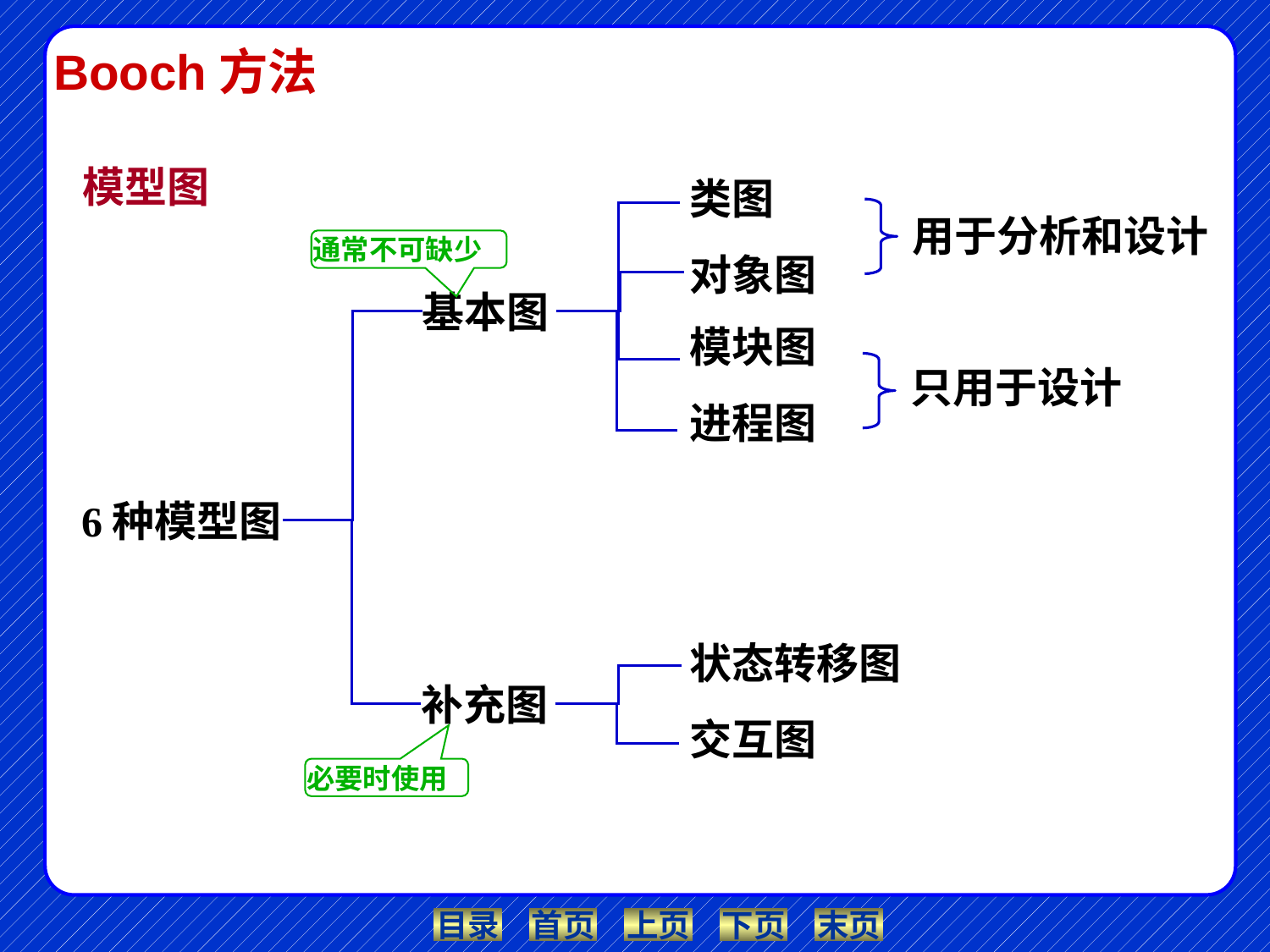

96
Booch方法
模型图
类图

对象图

模块图

进程图

用于分析和设计
通常不可缺少
基本图

只用于设计
6种模型图
状态转移图

交互图
补充图
必要时使用